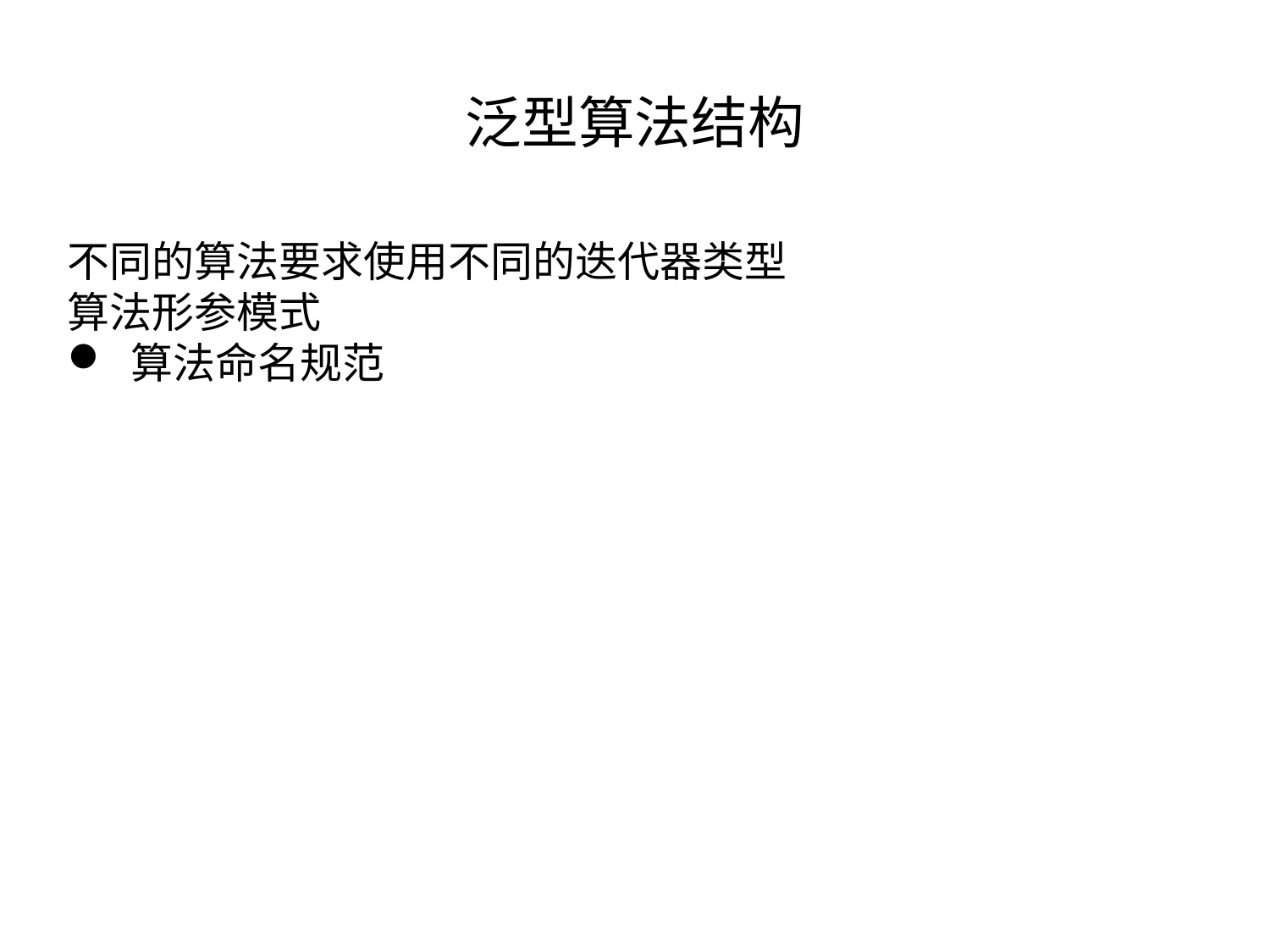

泛型算法结构
不同的算法要求使用不同的迭代器类型
算法形参模式
算法命名规范